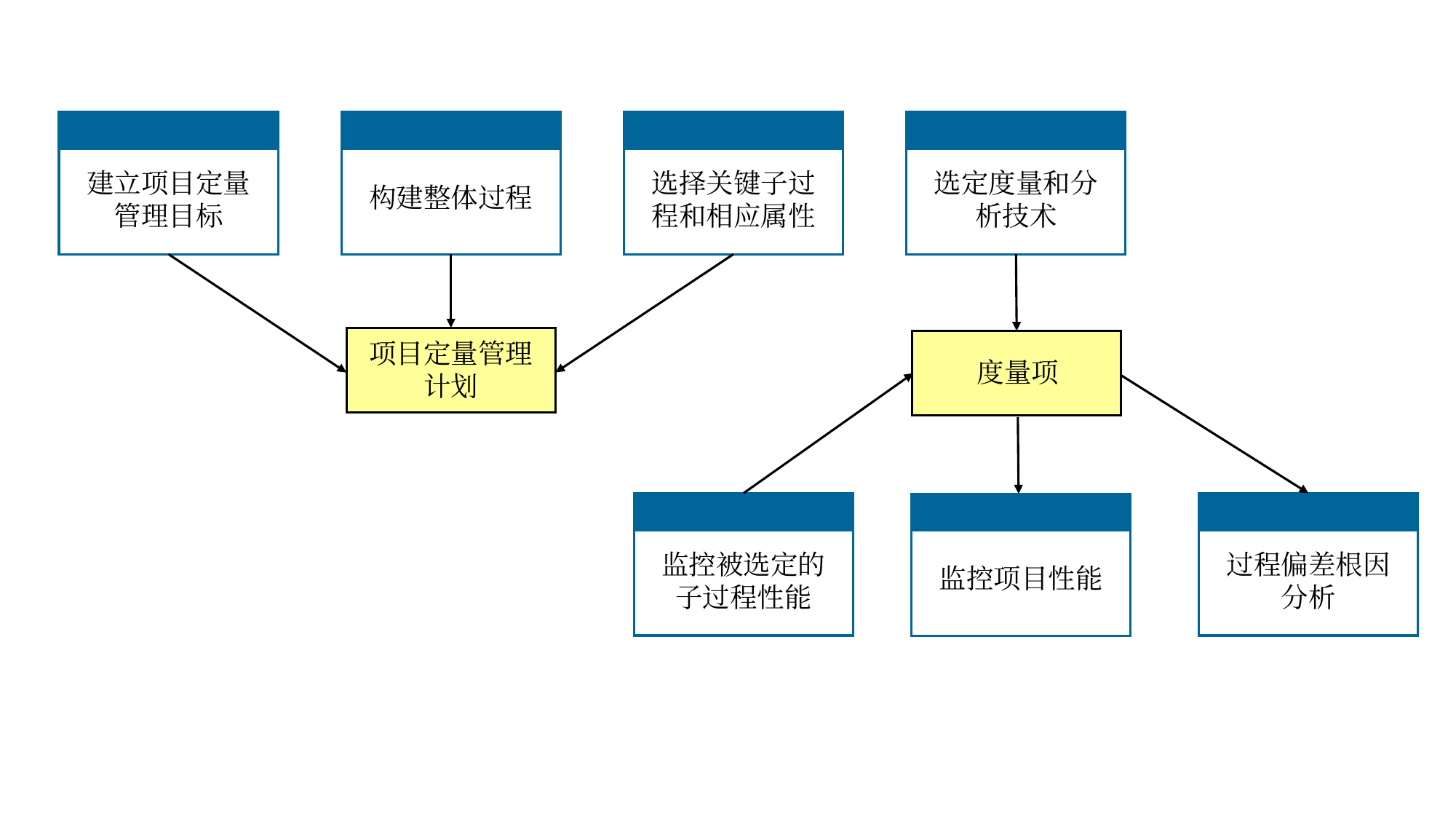

建立项目定量
管理目标

构建整体过程

选择关键子过
程和相应属性

选定度量和分
析技术

项目定量管理
计划

度量项

监控被选定的
子过程性能

过程偏差根因
分析

监控项目性能